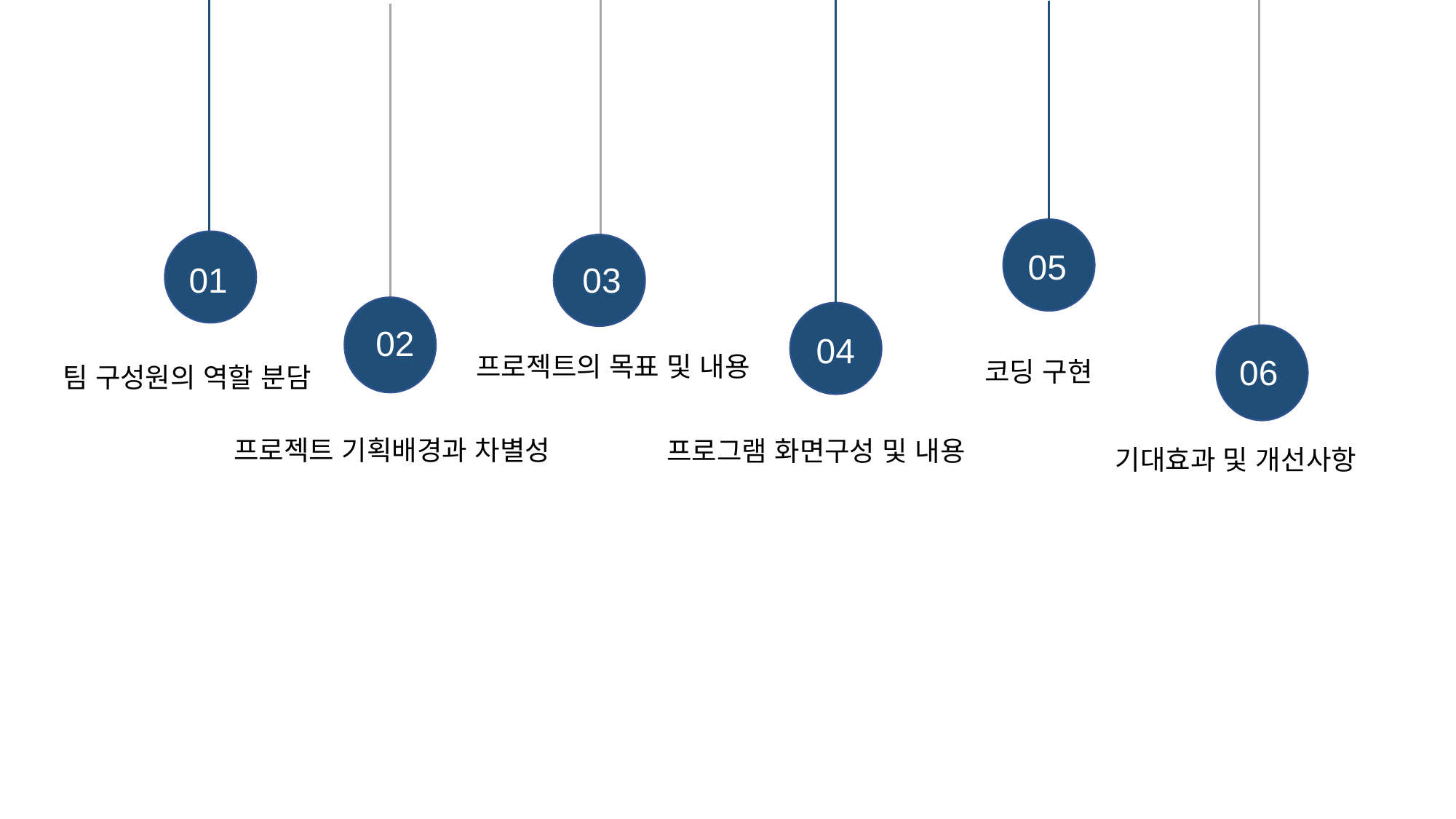

01
05
03
02
04
프로젝트의 목표 및 내용
06
코딩 구현
팀 구성원의 역할 분담
프로젝트 기획배경과 차별성
프로그램 화면구성 및 내용
기대효과 및 개선사항